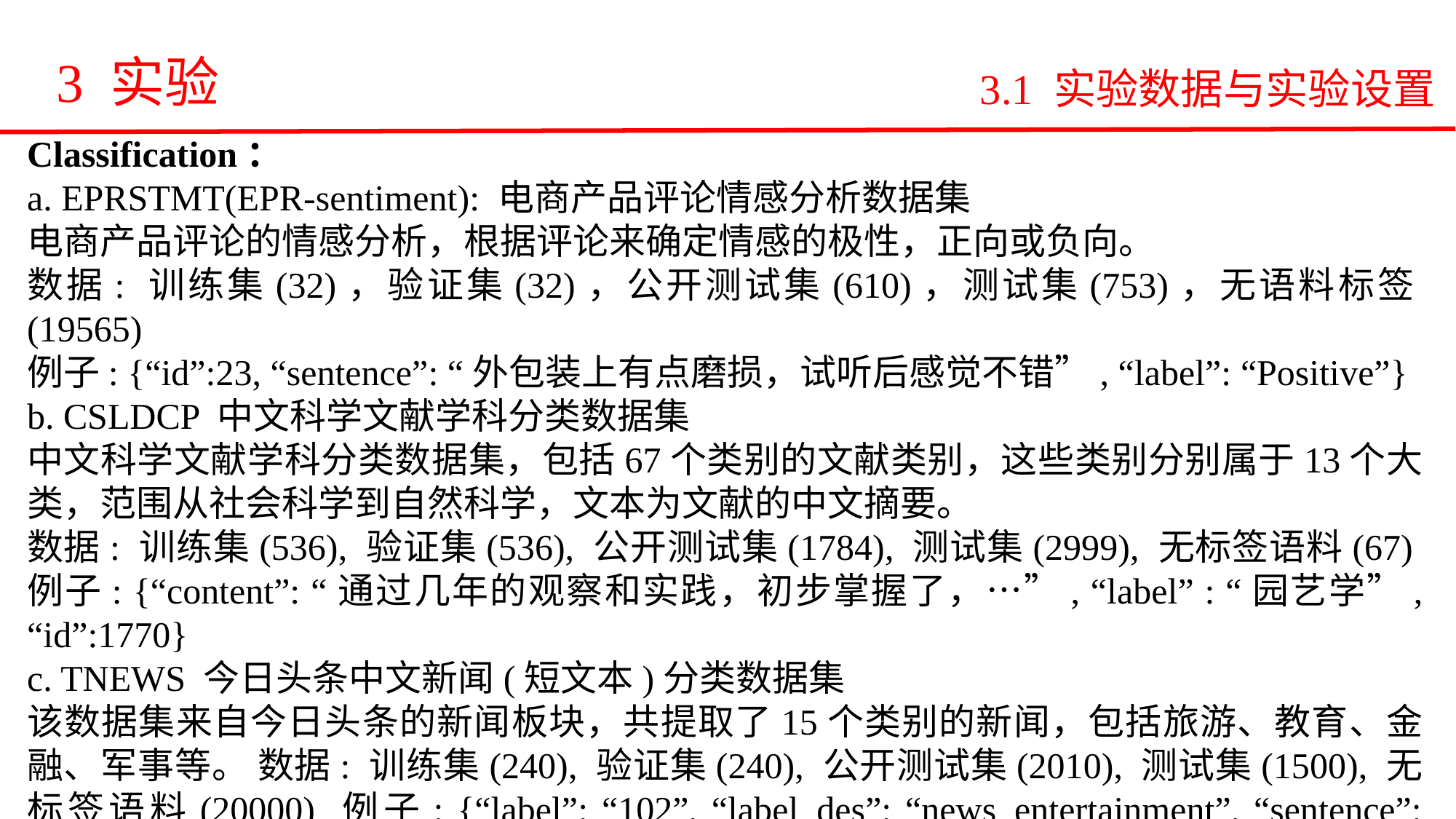

3 实验
3.1 实验数据与实验设置
Classification：
a. EPRSTMT(EPR-sentiment): 电商产品评论情感分析数据集
电商产品评论的情感分析，根据评论来确定情感的极性，正向或负向。
数据: 训练集(32)，验证集(32)，公开测试集(610)，测试集(753)，无语料标签(19565)
例子: {“id”:23, “sentence”: “外包装上有点磨损，试听后感觉不错”, “label”: “Positive”}
b. CSLDCP 中文科学文献学科分类数据集
中文科学文献学科分类数据集，包括67个类别的文献类别，这些类别分别属于13个大类，范围从社会科学到自然科学，文本为文献的中文摘要。
数据: 训练集(536), 验证集(536), 公开测试集(1784), 测试集(2999), 无标签语料(67)  例子: {“content”: “通过几年的观察和实践，初步掌握了，…”, “label” : “园艺学”, “id”:1770}
c. TNEWS 今日头条中文新闻(短文本)分类数据集
该数据集来自今日头条的新闻板块，共提取了15个类别的新闻，包括旅游、教育、金融、军事等。 数据: 训练集(240), 验证集(240), 公开测试集(2010), 测试集(1500), 无标签语料(20000) 例子: {“label”: “102”, “label_des”: “news_entertainment”, “sentence”: “江疏影甜甜圈自拍,…”}